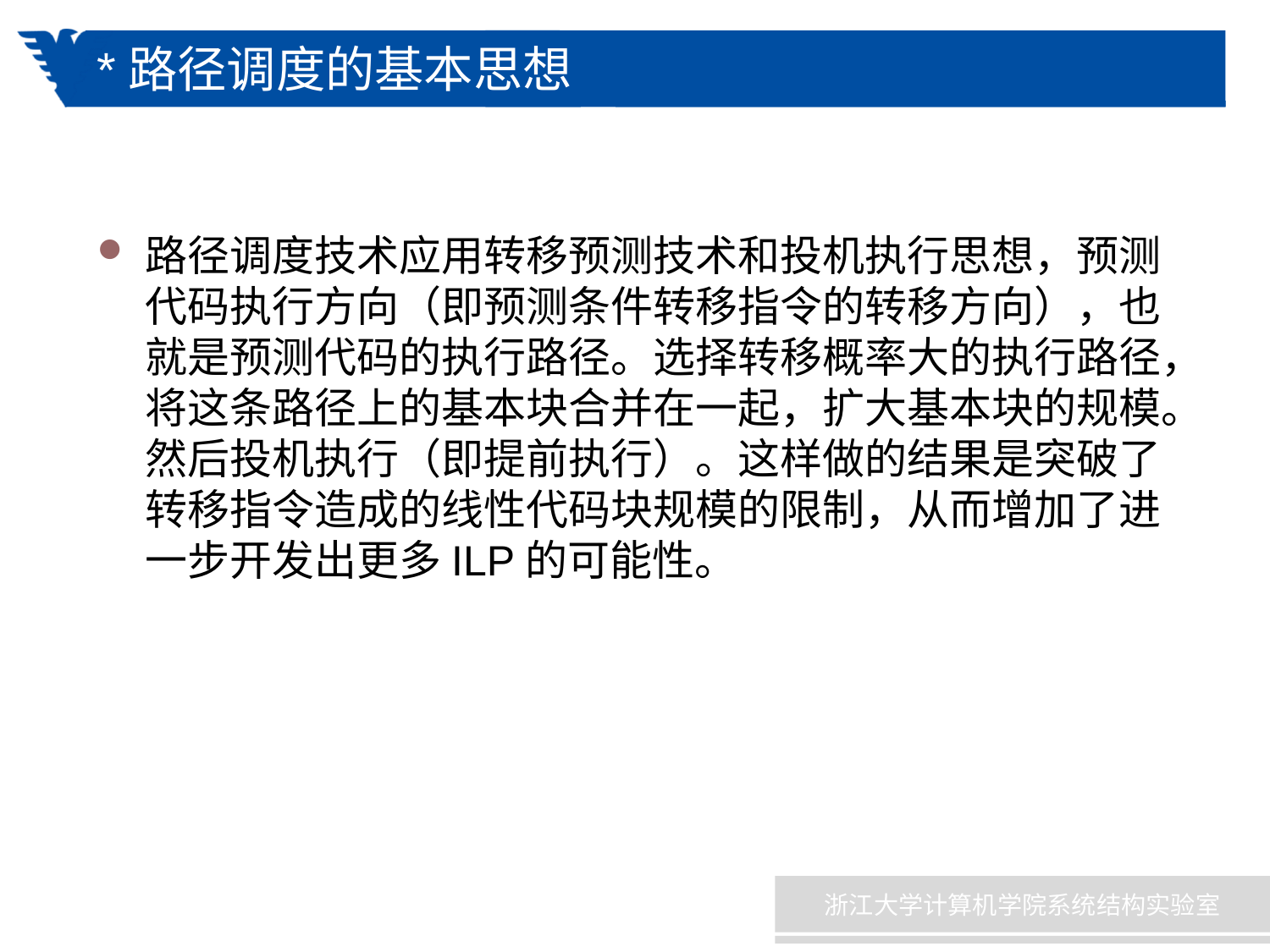

# *路径调度的基本思想
路径调度技术应用转移预测技术和投机执行思想，预测代码执行方向（即预测条件转移指令的转移方向），也就是预测代码的执行路径。选择转移概率大的执行路径，将这条路径上的基本块合并在一起，扩大基本块的规模。然后投机执行（即提前执行）。这样做的结果是突破了转移指令造成的线性代码块规模的限制，从而增加了进一步开发出更多ILP的可能性。